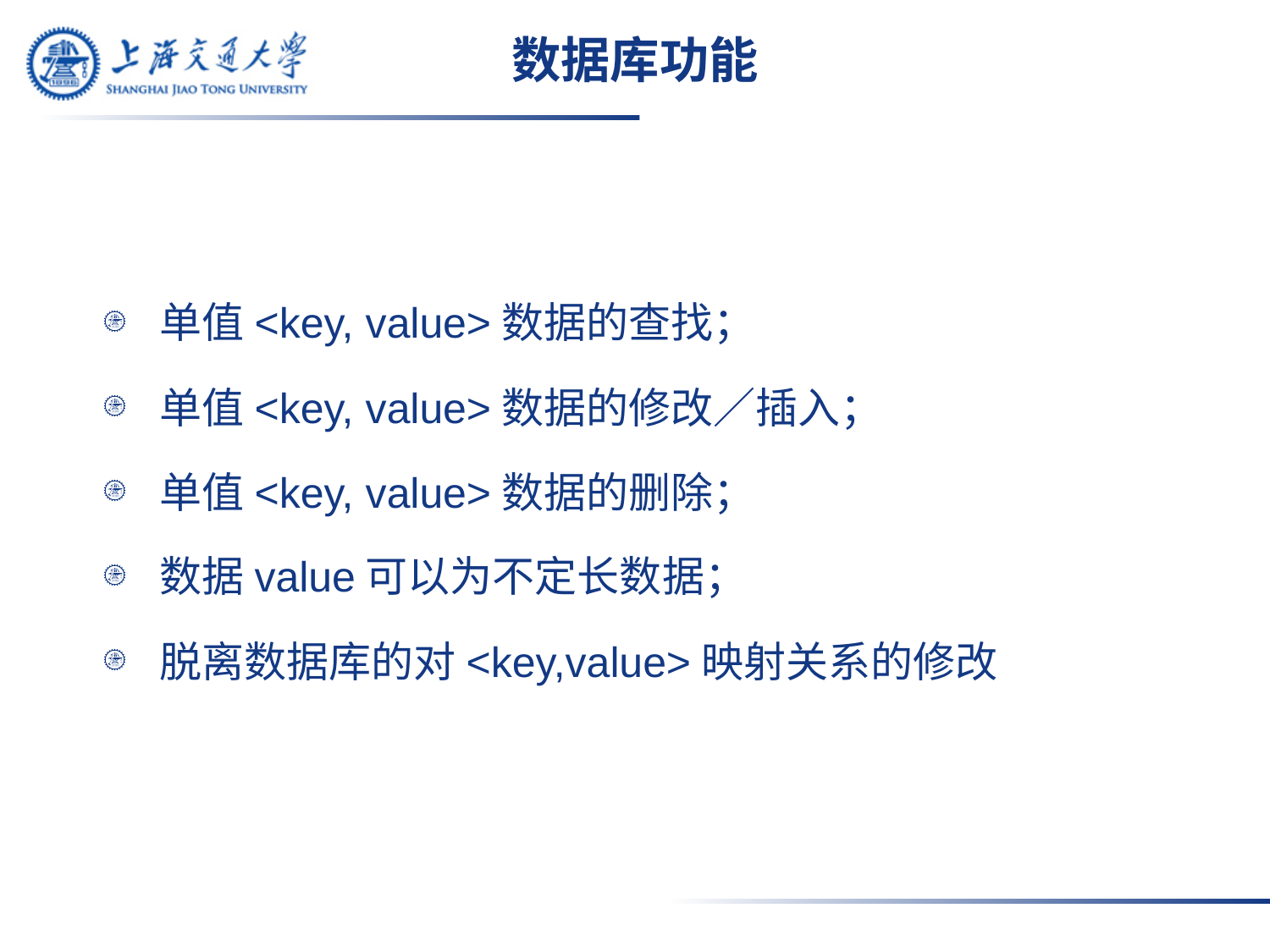

# 数据库功能
单值<key, value>数据的查找；
单值<key, value>数据的修改／插入；
单值<key, value>数据的删除；
数据value可以为不定长数据；
脱离数据库的对<key,value>映射关系的修改